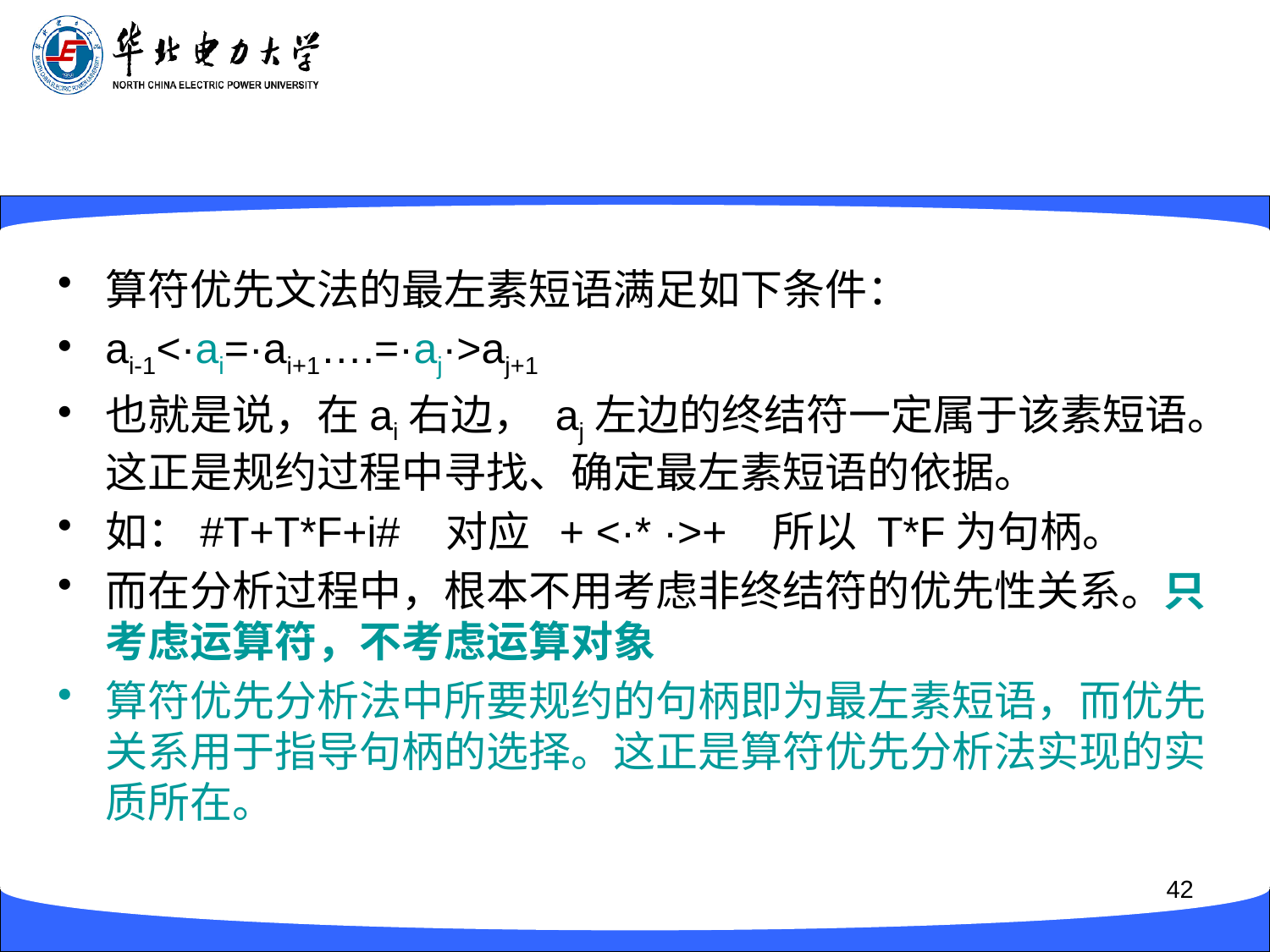

算符优先文法的最左素短语满足如下条件：
ai-1<·ai=·ai+1….=·aj·>aj+1
也就是说，在ai右边， aj左边的终结符一定属于该素短语。这正是规约过程中寻找、确定最左素短语的依据。
如：#T+T*F+i#   对应  + <·* ·>+   所以 T*F为句柄。
而在分析过程中，根本不用考虑非终结符的优先性关系。只考虑运算符，不考虑运算对象
算符优先分析法中所要规约的句柄即为最左素短语，而优先关系用于指导句柄的选择。这正是算符优先分析法实现的实质所在。
42